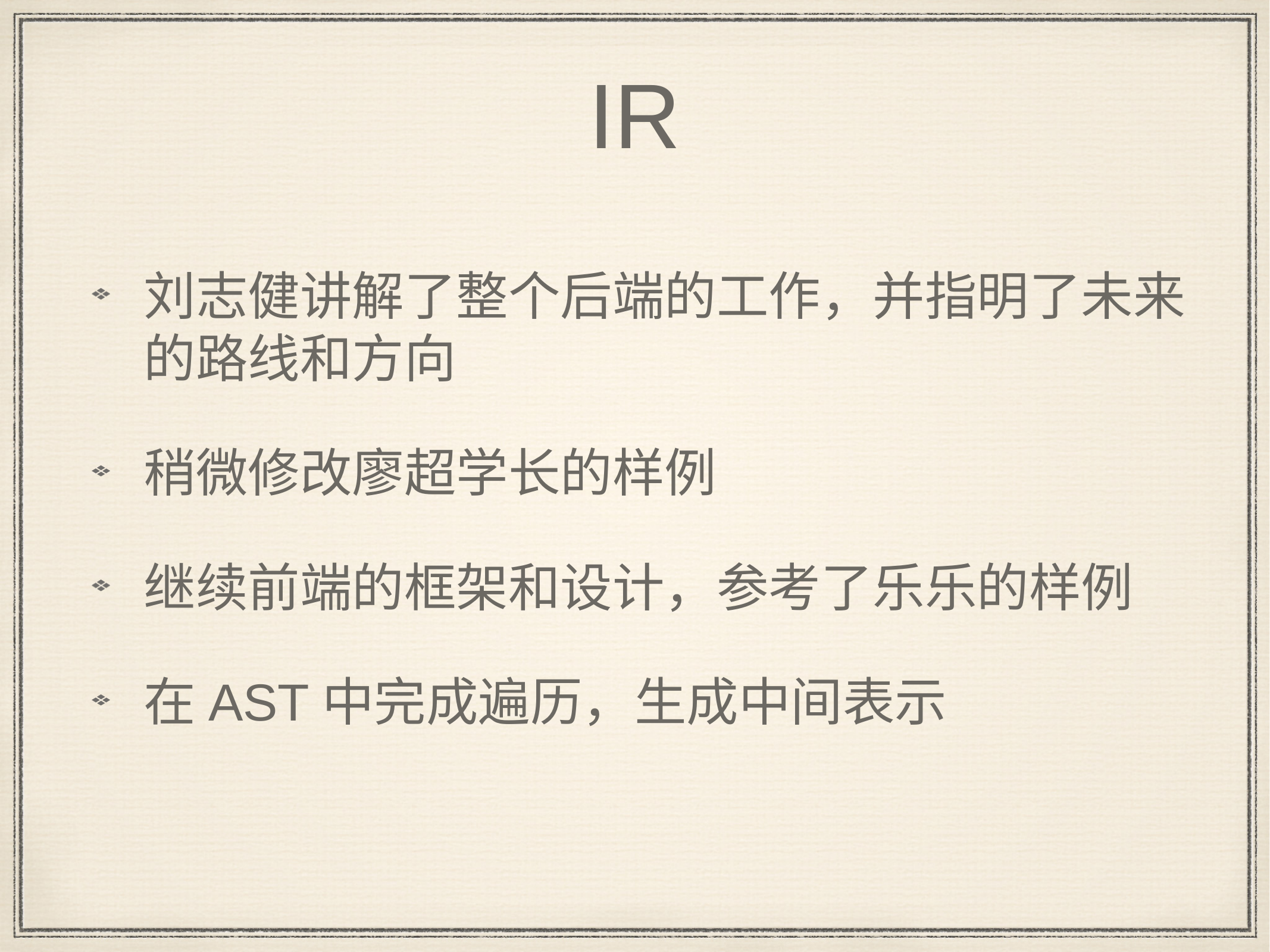

# IR
刘志健讲解了整个后端的工作，并指明了未来的路线和方向
稍微修改廖超学长的样例
继续前端的框架和设计，参考了乐乐的样例
在AST中完成遍历，生成中间表示